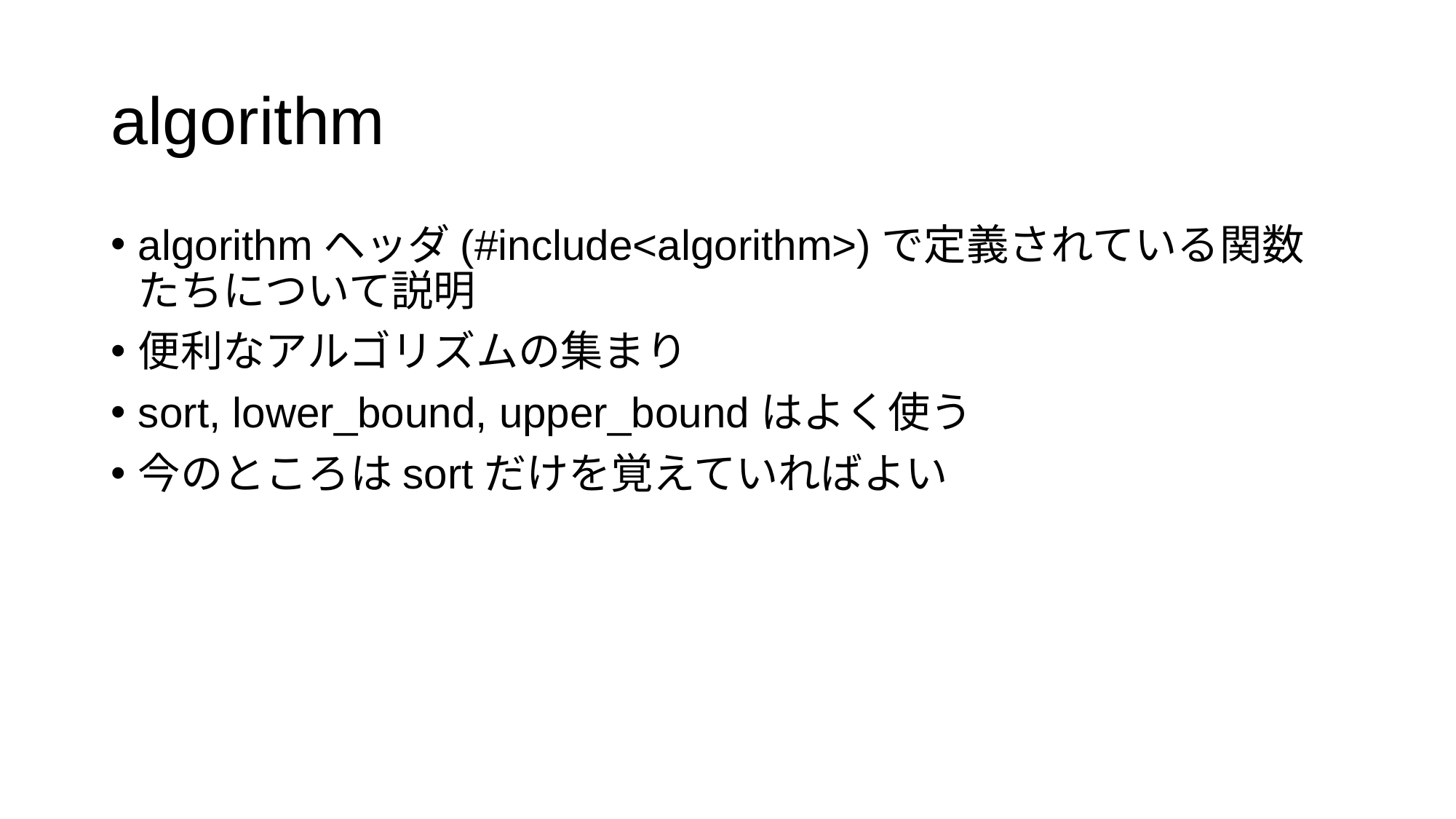

# algorithm
algorithmヘッダ(#include<algorithm>)で定義されている関数たちについて説明
便利なアルゴリズムの集まり
sort, lower_bound, upper_boundはよく使う
今のところはsortだけを覚えていればよい